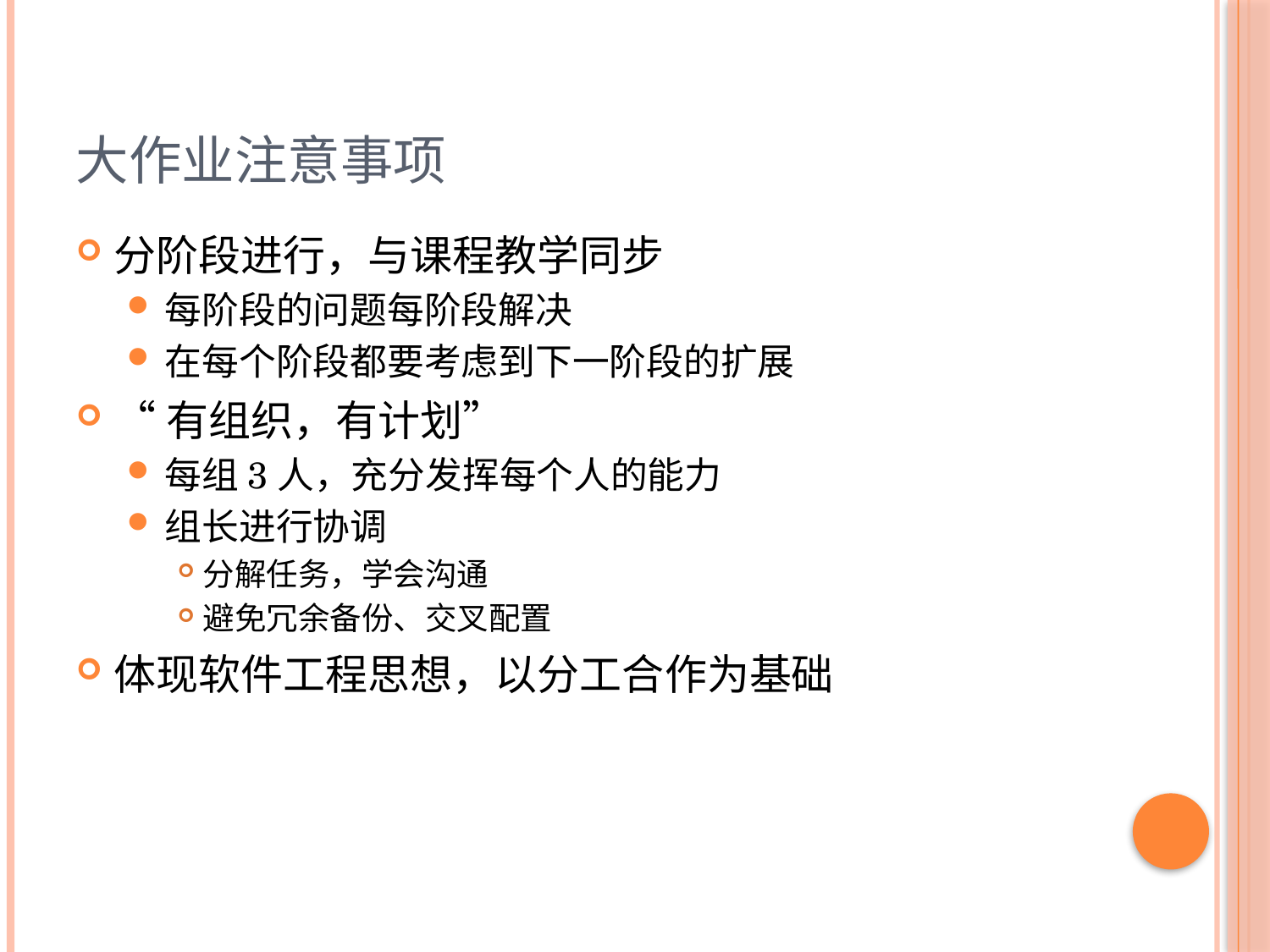

# 大作业注意事项
分阶段进行，与课程教学同步
每阶段的问题每阶段解决
在每个阶段都要考虑到下一阶段的扩展
“有组织，有计划”
每组3人，充分发挥每个人的能力
组长进行协调
分解任务，学会沟通
避免冗余备份、交叉配置
体现软件工程思想，以分工合作为基础